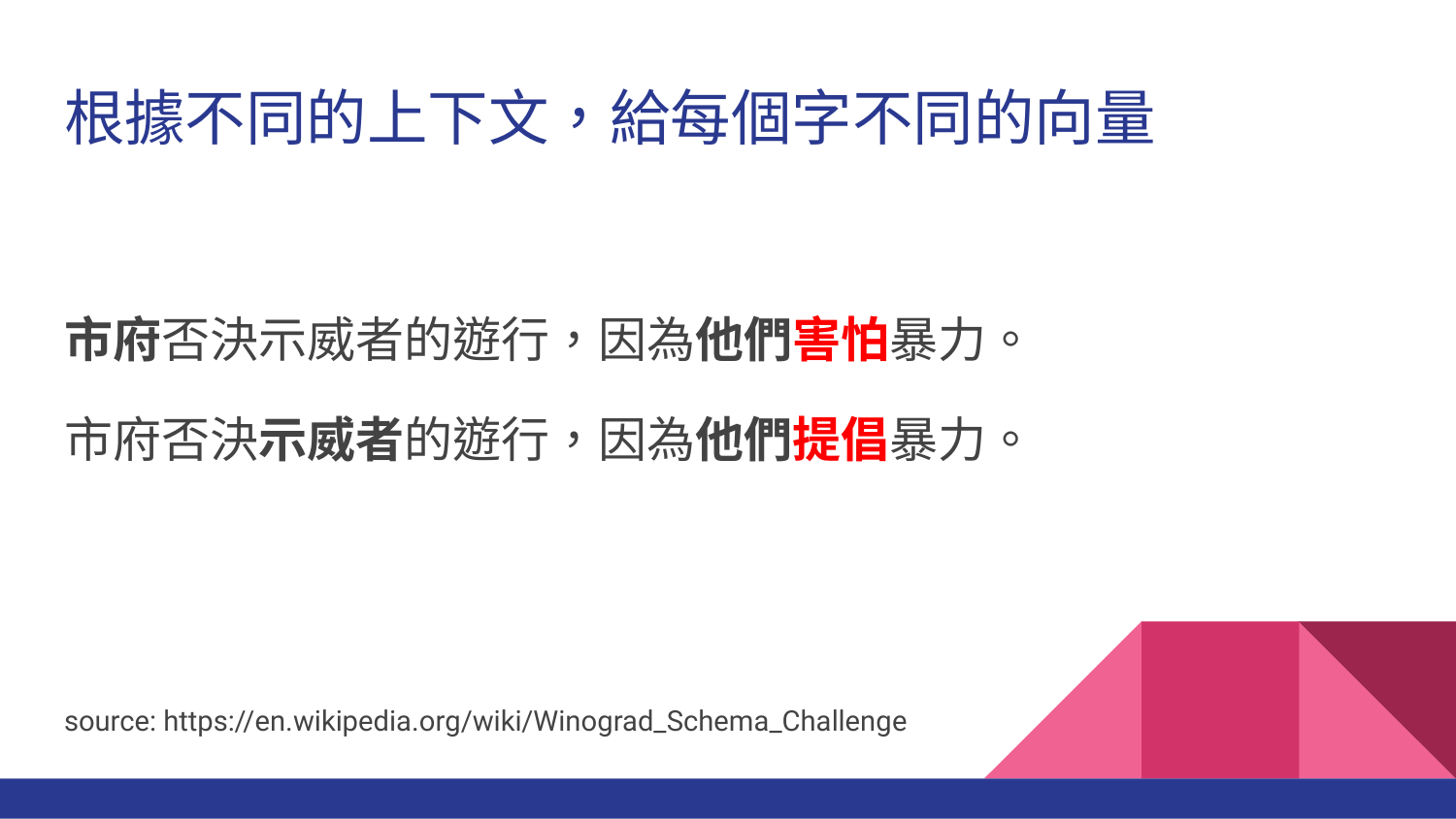

# 根據不同的上下文，給每個字不同的向量

市府否決示威者的遊行，因為他們害怕暴力。
市府否決示威者的遊行，因為他們提倡暴力。

source: https://en.wikipedia.org/wiki/Winograd_Schema_Challenge